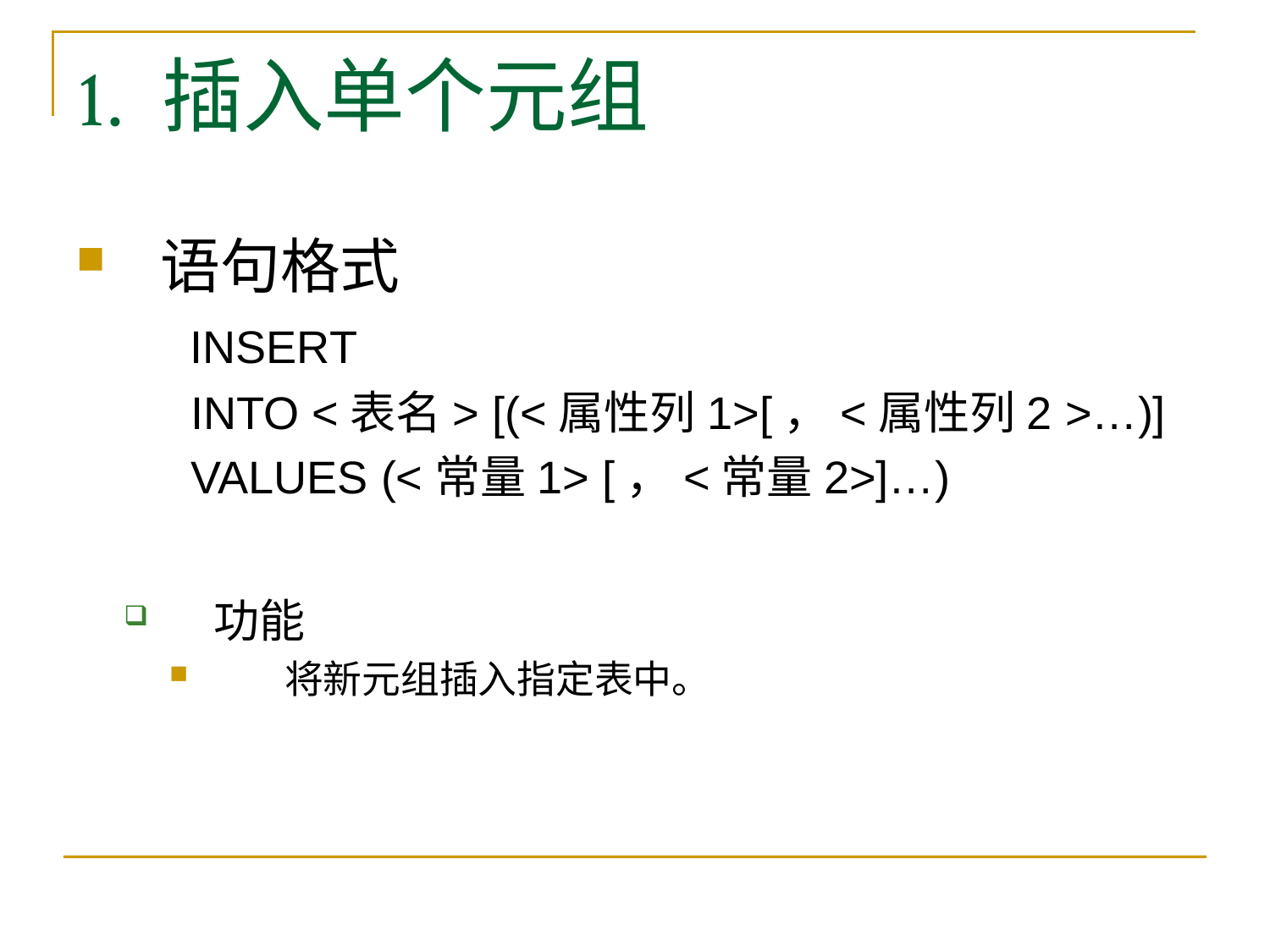

# 1. 插入单个元组
语句格式
	  INSERT
         INTO <表名> [(<属性列1>[，<属性列2 >…)]
         VALUES (<常量1> [，<常量2>]…)

功能
 将新元组插入指定表中。